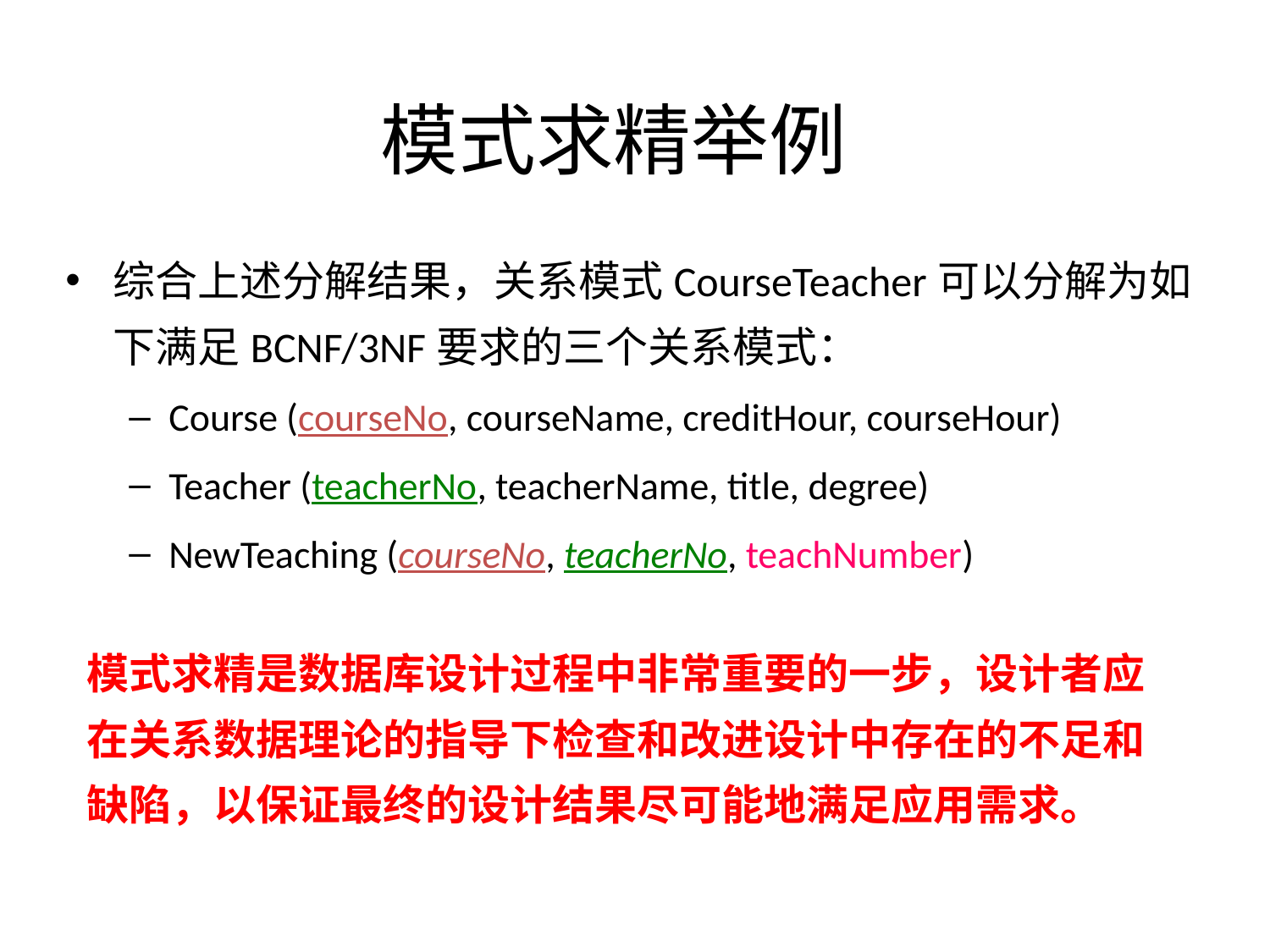

# 模式求精举例
综合上述分解结果，关系模式CourseTeacher可以分解为如下满足BCNF/3NF要求的三个关系模式：
Course (courseNo, courseName, creditHour, courseHour)
Teacher (teacherNo, teacherName, title, degree)
NewTeaching (courseNo, teacherNo, teachNumber)
模式求精是数据库设计过程中非常重要的一步，设计者应在关系数据理论的指导下检查和改进设计中存在的不足和缺陷，以保证最终的设计结果尽可能地满足应用需求。